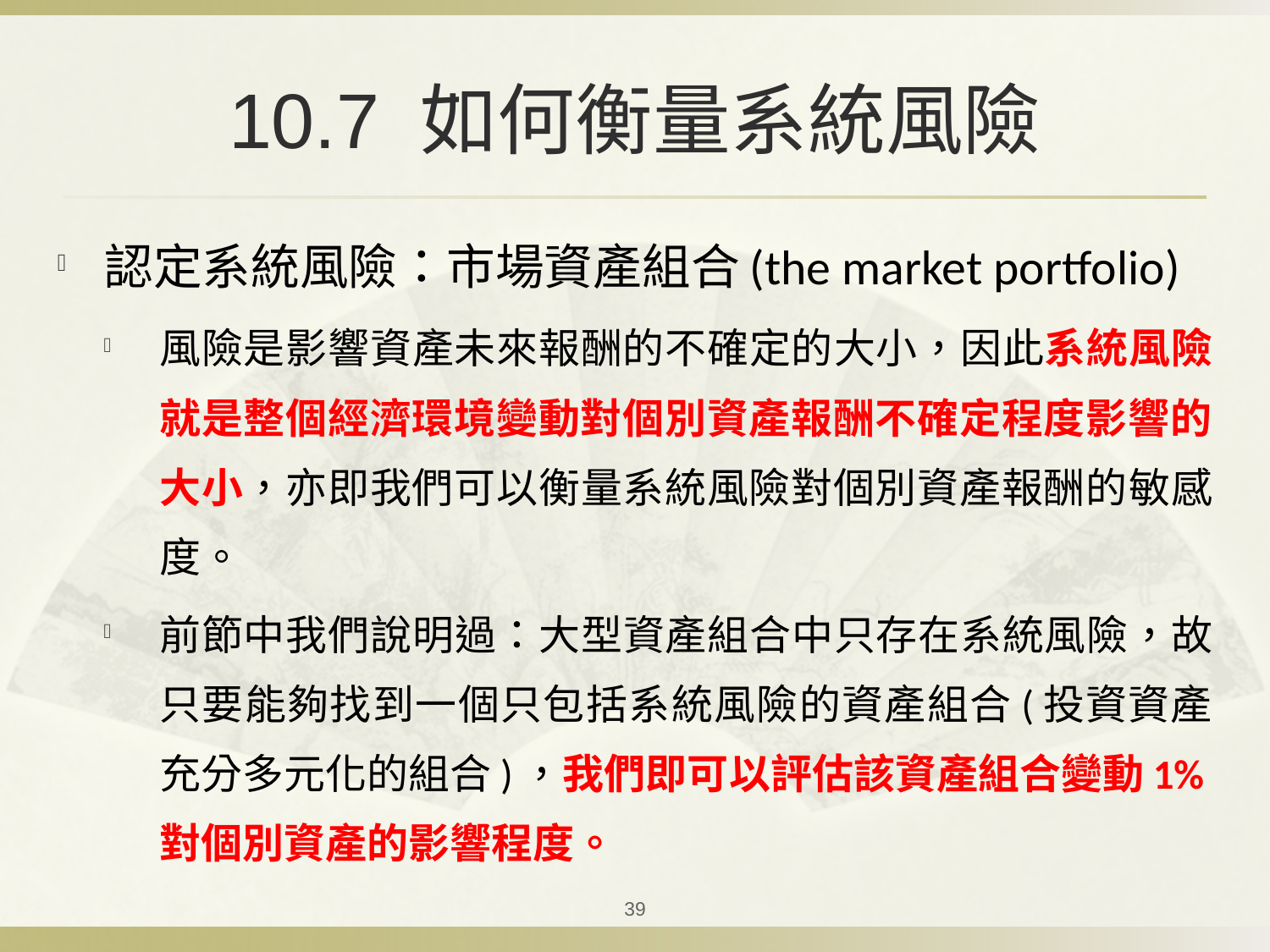

# 10.7 如何衡量系統風險
認定系統風險：市場資產組合(the market portfolio)
風險是影響資產未來報酬的不確定的大小，因此系統風險就是整個經濟環境變動對個別資產報酬不確定程度影響的大小，亦即我們可以衡量系統風險對個別資產報酬的敏感度。
前節中我們說明過：大型資產組合中只存在系統風險，故只要能夠找到一個只包括系統風險的資產組合(投資資產充分多元化的組合)，我們即可以評估該資產組合變動1%對個別資產的影響程度。

39